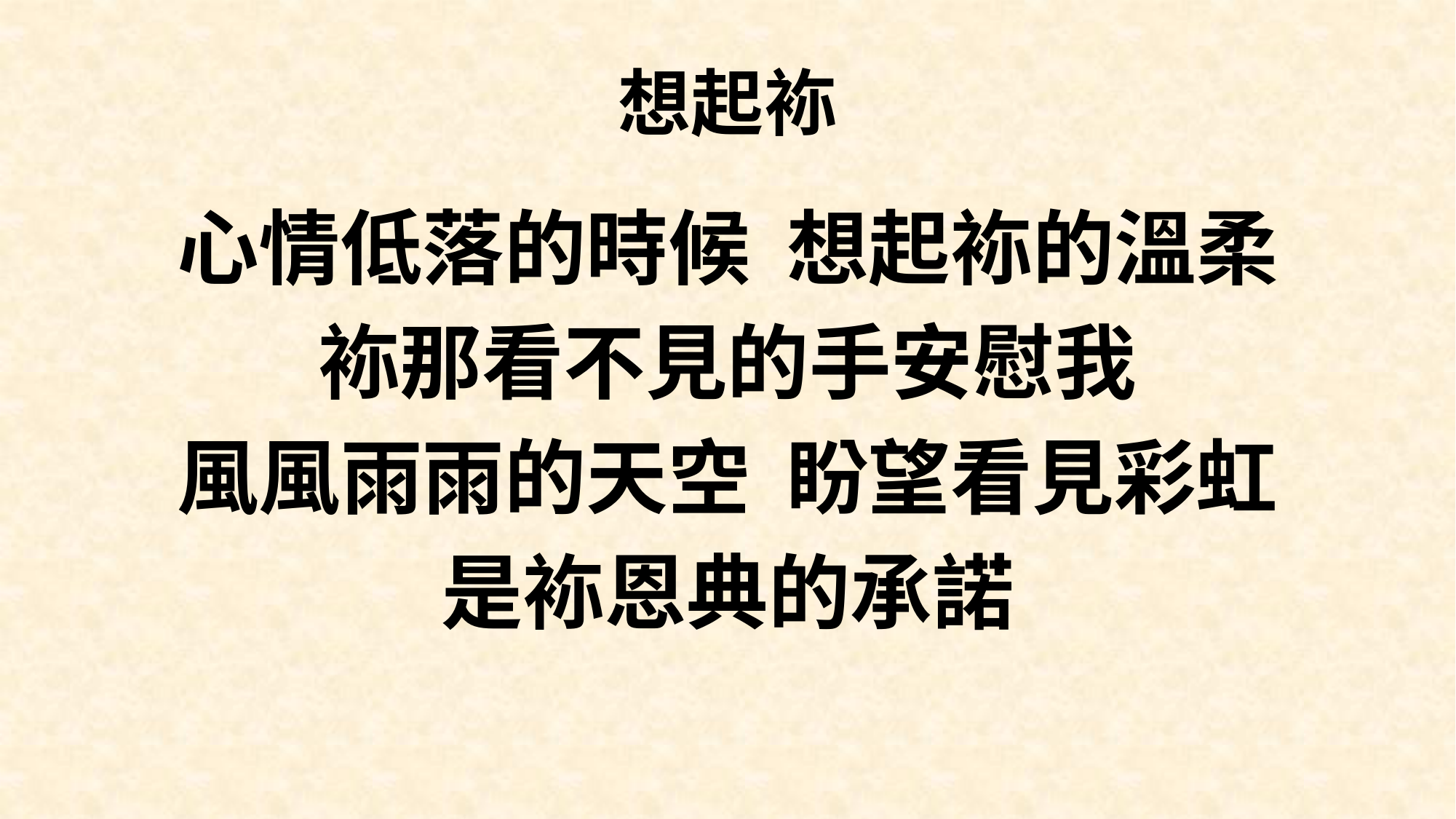

# 想起袮
心情低落的時候  想起袮的溫柔
袮那看不見的手安慰我
風風雨雨的天空  盼望看見彩虹
是袮恩典的承諾